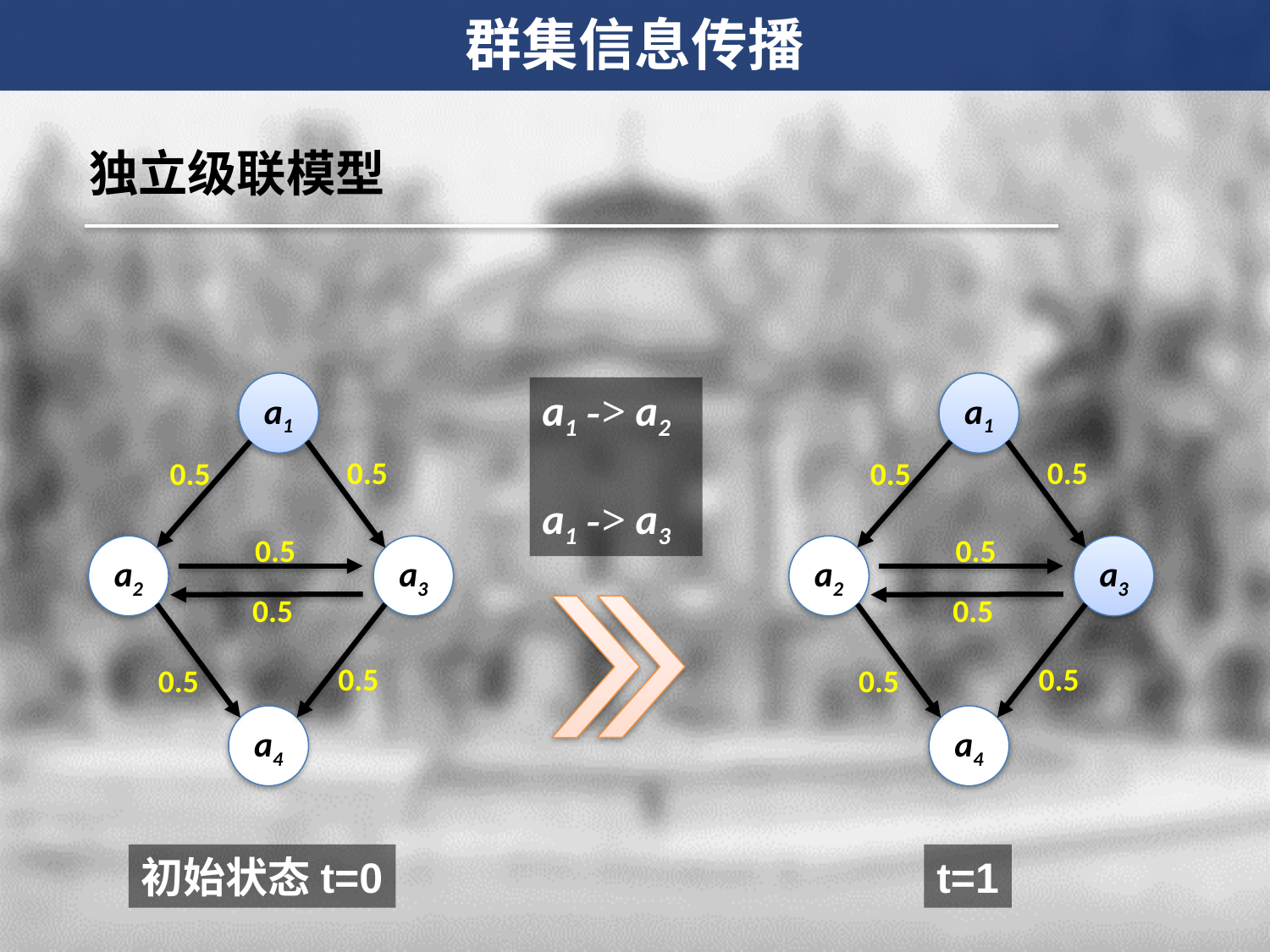

群集信息传播
独立级联模型
a1
a1
a1 -> a2

a1 -> a3
0.5
0.5
0.5
0.5
0.5
0.5
a2
a3
a2
a3
0.5
0.5

0.5
0.5
0.5
0.5
a4
a4
初始状态t=0
t=1